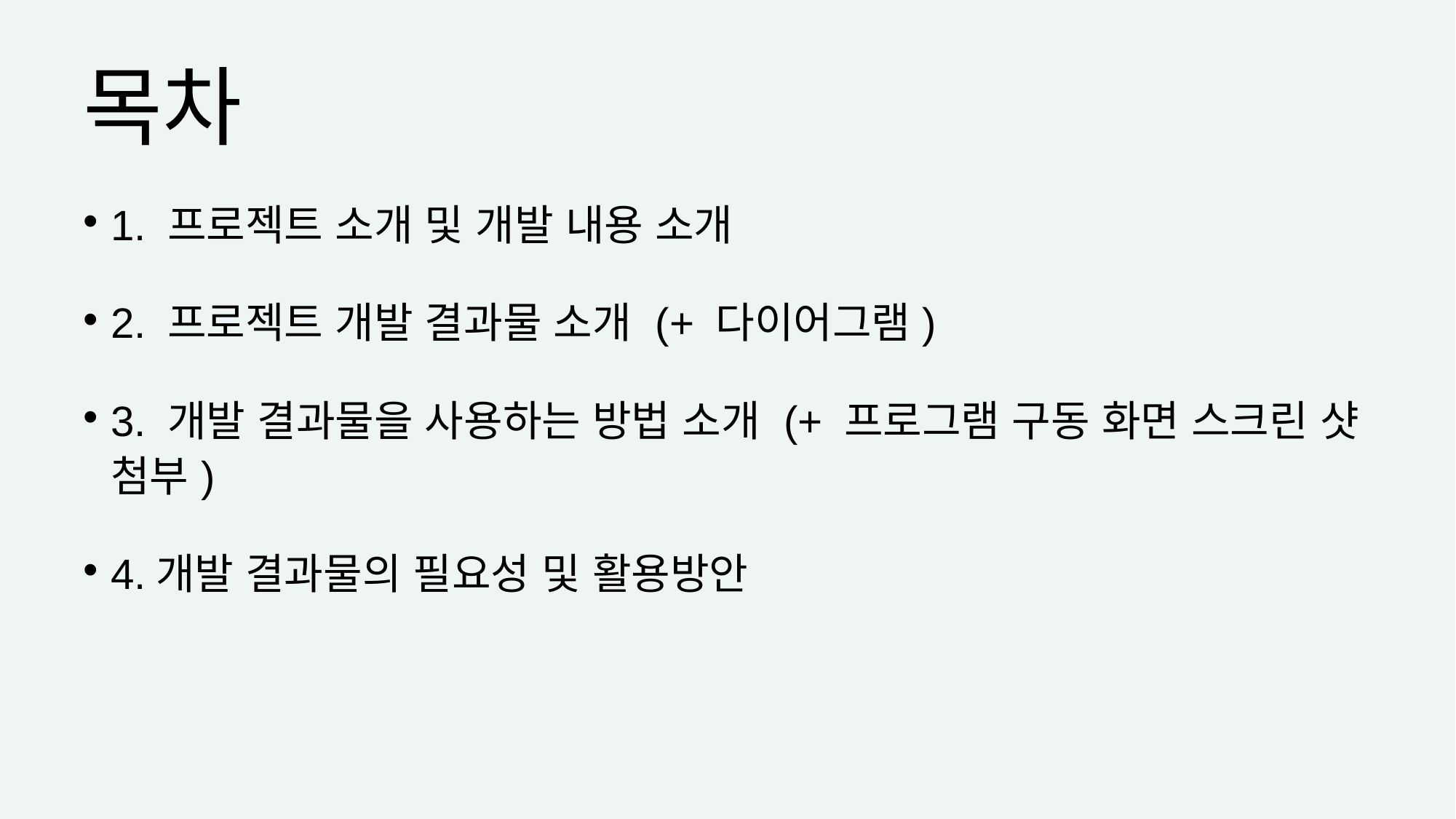

# 목차
1. 프로젝트 소개 및 개발 내용 소개

2. 프로젝트 개발 결과물 소개 (+ 다이어그램)

3. 개발 결과물을 사용하는 방법 소개 (+ 프로그램 구동 화면 스크린 샷 첨부)

4.개발 결과물의 필요성 및 활용방안